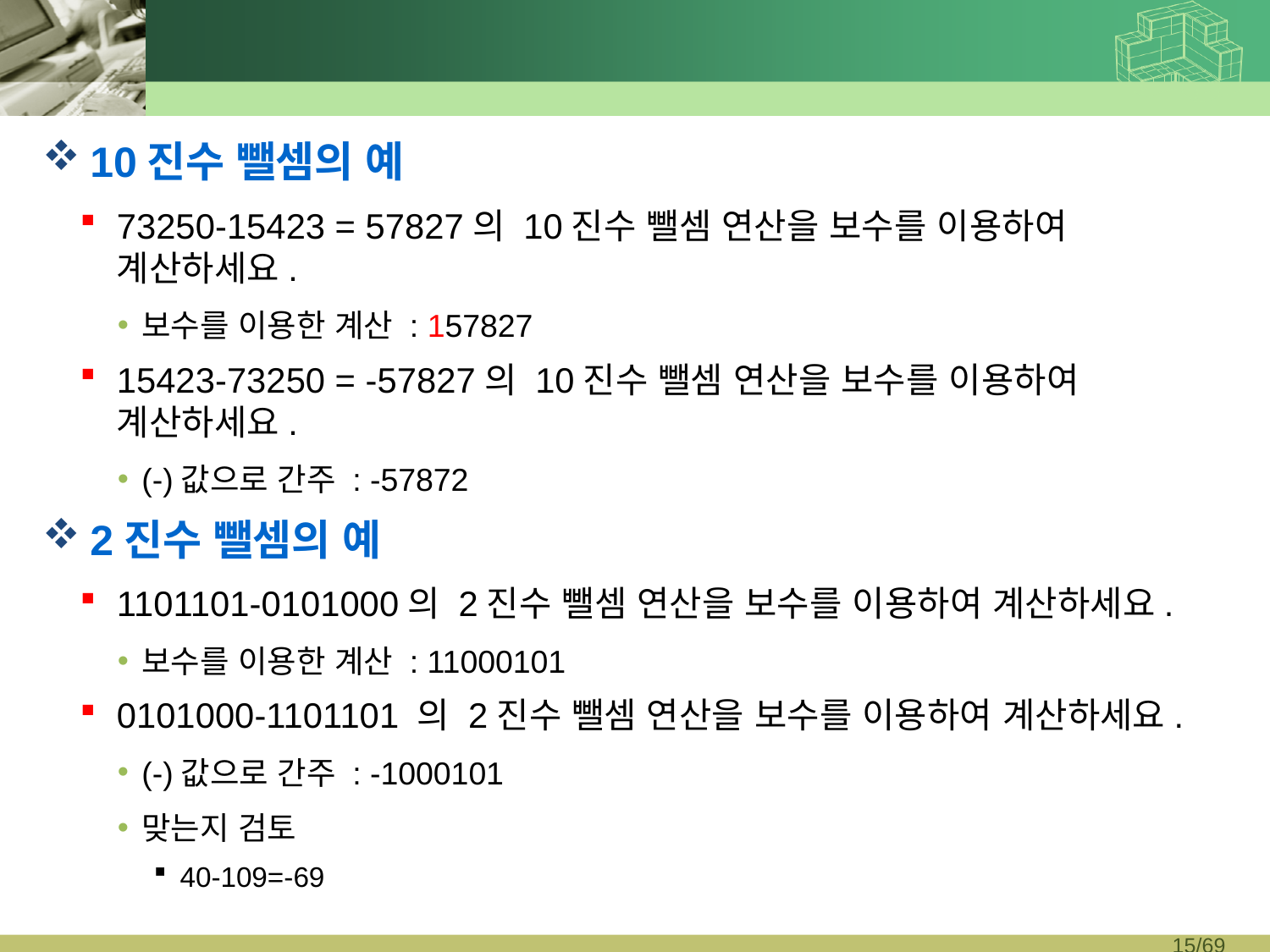

#
10진수 뺄셈의 예
73250-15423 = 57827의 10진수 뺄셈 연산을 보수를 이용하여 계산하세요.
보수를 이용한 계산 : 157827
15423-73250 = -57827의 10진수 뺄셈 연산을 보수를 이용하여 계산하세요.
(-)값으로 간주 : -57872
2진수 뺄셈의 예
1101101-0101000의 2진수 뺄셈 연산을 보수를 이용하여 계산하세요.
보수를 이용한 계산 : 11000101
0101000-1101101 의 2진수 뺄셈 연산을 보수를 이용하여 계산하세요.
(-)값으로 간주 : -1000101
맞는지 검토
40-109=-69